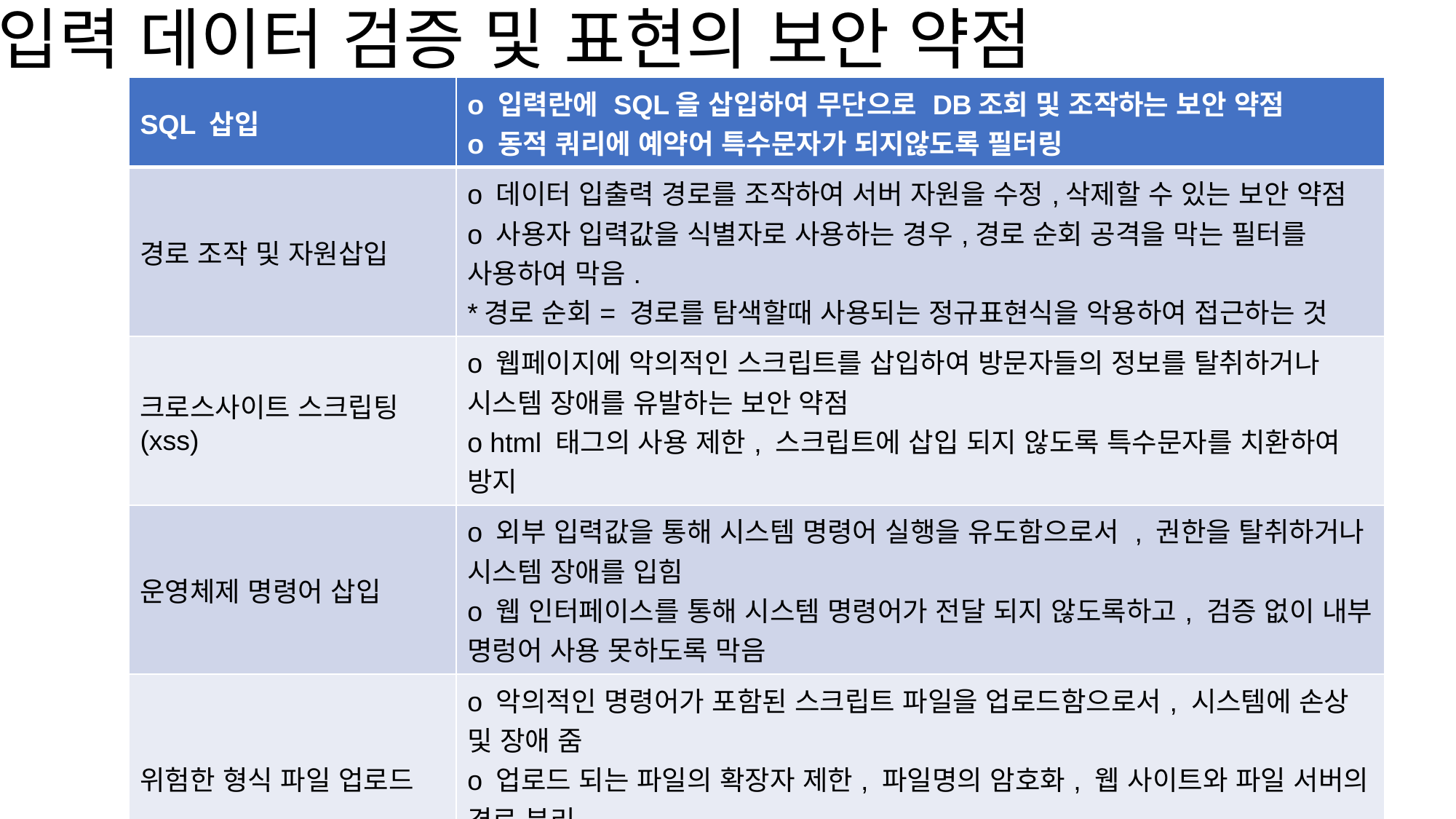

# 입력 데이터 검증 및 표현의 보안 약점
| SQL 삽입 | o 입력란에 SQL을 삽입하여 무단으로 DB조회 및 조작하는 보안 약점 o 동적 쿼리에 예약어 특수문자가 되지않도록 필터링 |
| --- | --- |
| 경로 조작 및 자원삽입 | o 데이터 입출력 경로를 조작하여 서버 자원을 수정,삭제할 수 있는 보안 약점 o 사용자 입력값을 식별자로 사용하는 경우,경로 순회 공격을 막는 필터를 사용하여 막음. \*경로 순회= 경로를 탐색할때 사용되는 정규표현식을 악용하여 접근하는 것 |
| 크로스사이트 스크립팅(xss) | o 웹페이지에 악의적인 스크립트를 삽입하여 방문자들의 정보를 탈취하거나 시스템 장애를 유발하는 보안 약점 o html 태그의 사용 제한, 스크립트에 삽입 되지 않도록 특수문자를 치환하여 방지 |
| 운영체제 명령어 삽입 | o 외부 입력값을 통해 시스템 명령어 실행을 유도함으로서 , 권한을 탈취하거나 시스템 장애를 입힘 o 웹 인터페이스를 통해 시스템 명령어가 전달 되지 않도록하고, 검증 없이 내부 명렁어 사용 못하도록 막음 |
| 위험한 형식 파일 업로드 | o 악의적인 명령어가 포함된 스크립트 파일을 업로드함으로서, 시스템에 손상 및 장애 줌 o 업로드 되는 파일의 확장자 제한, 파일명의 암호화, 웹 사이트와 파일 서버의 경로 분리 ,실행 속성을 제거 |
| 신뢰되지 않는 URL 주소로 자동접속 연결 | o 입력 값으로 사이트 주소를 받는 경우 이를 조작하여 피싱사이트로 유도 o 연결되는 외부 사이트의 주소를 화이트 리스트로 관리함으로써 방지 |